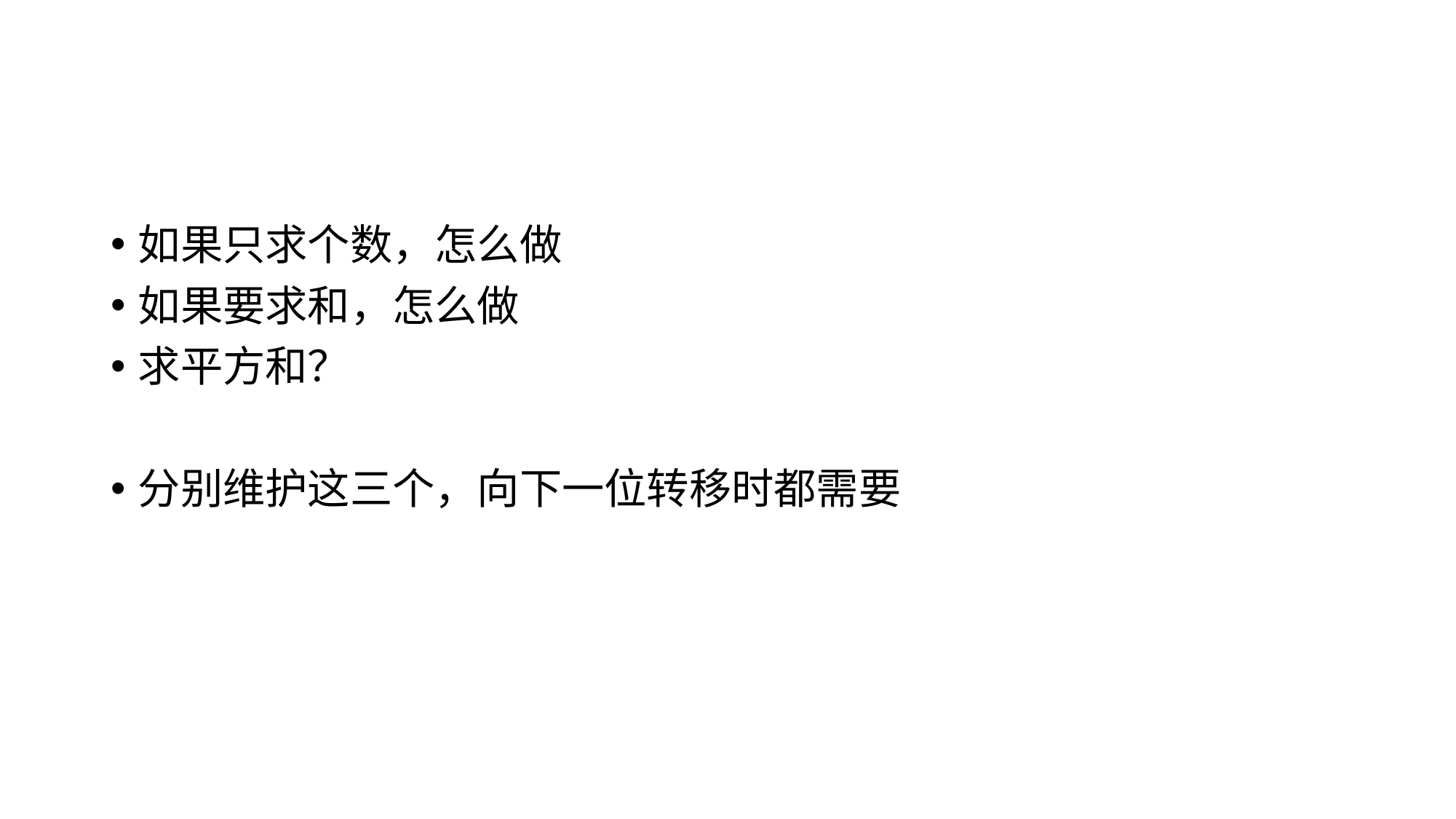

#
如果只求个数，怎么做
如果要求和，怎么做
求平方和？

分别维护这三个，向下一位转移时都需要